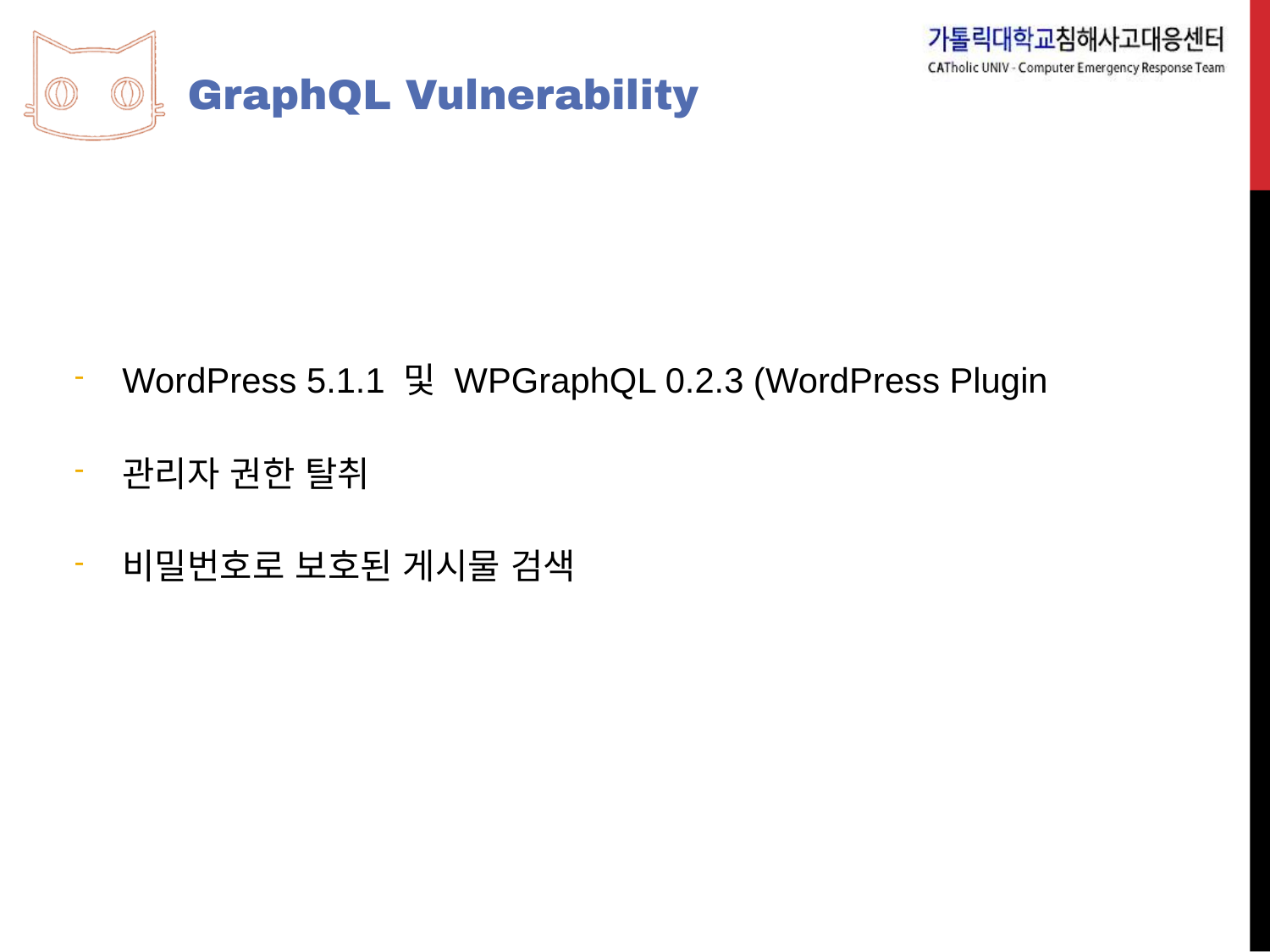

GraphQL Vulnerability

WordPress 5.1.1 및 WPGraphQL 0.2.3 (WordPress Plugin

관리자 권한 탈취

비밀번호로 보호된 게시물 검색